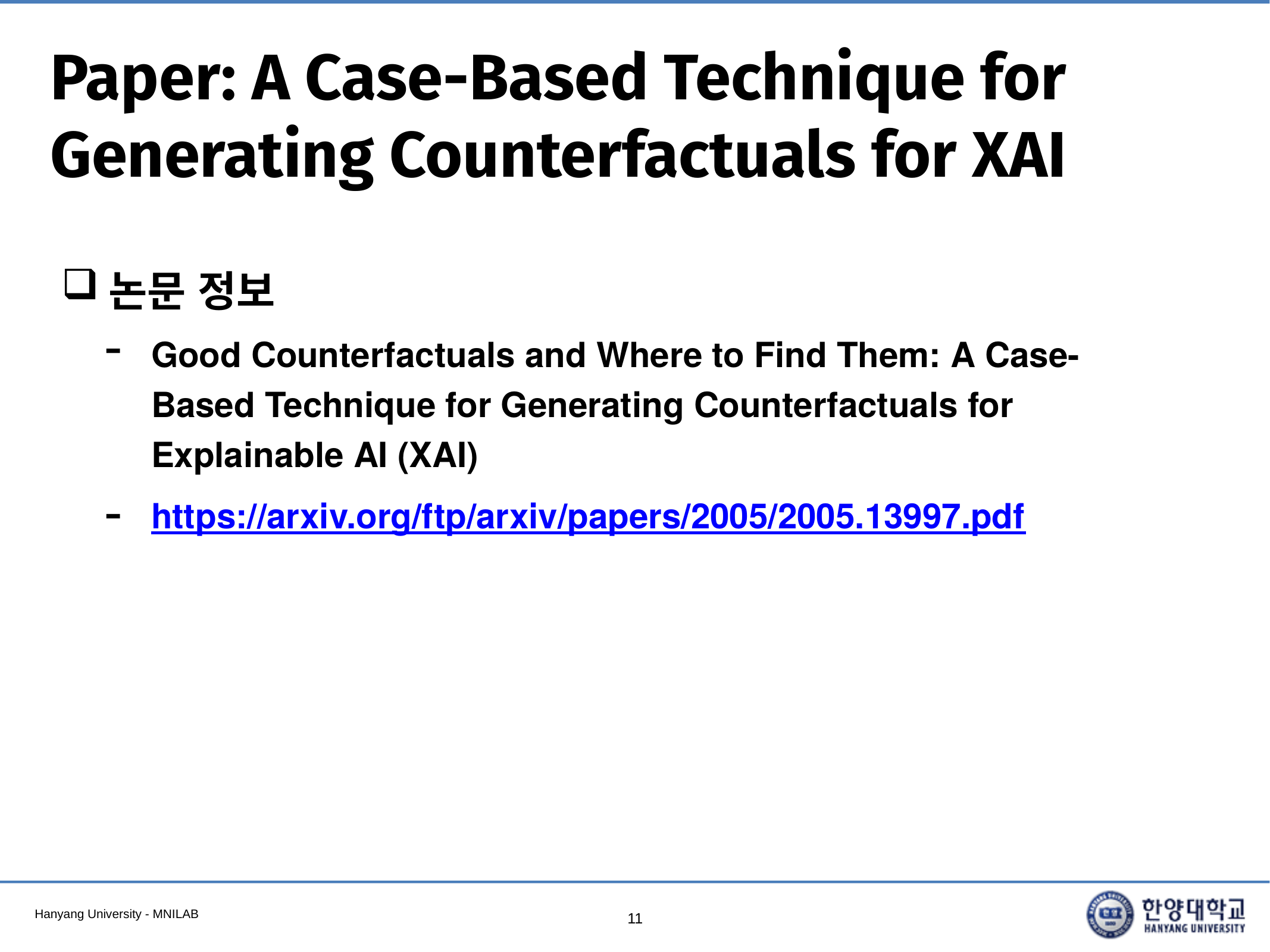

# Paper: A Case-Based Technique for Generating Counterfactuals for XAI
논문 정보
Good Counterfactuals and Where to Find Them: A Case-Based Technique for Generating Counterfactuals for Explainable AI (XAI)
https://arxiv.org/ftp/arxiv/papers/2005/2005.13997.pdf
11